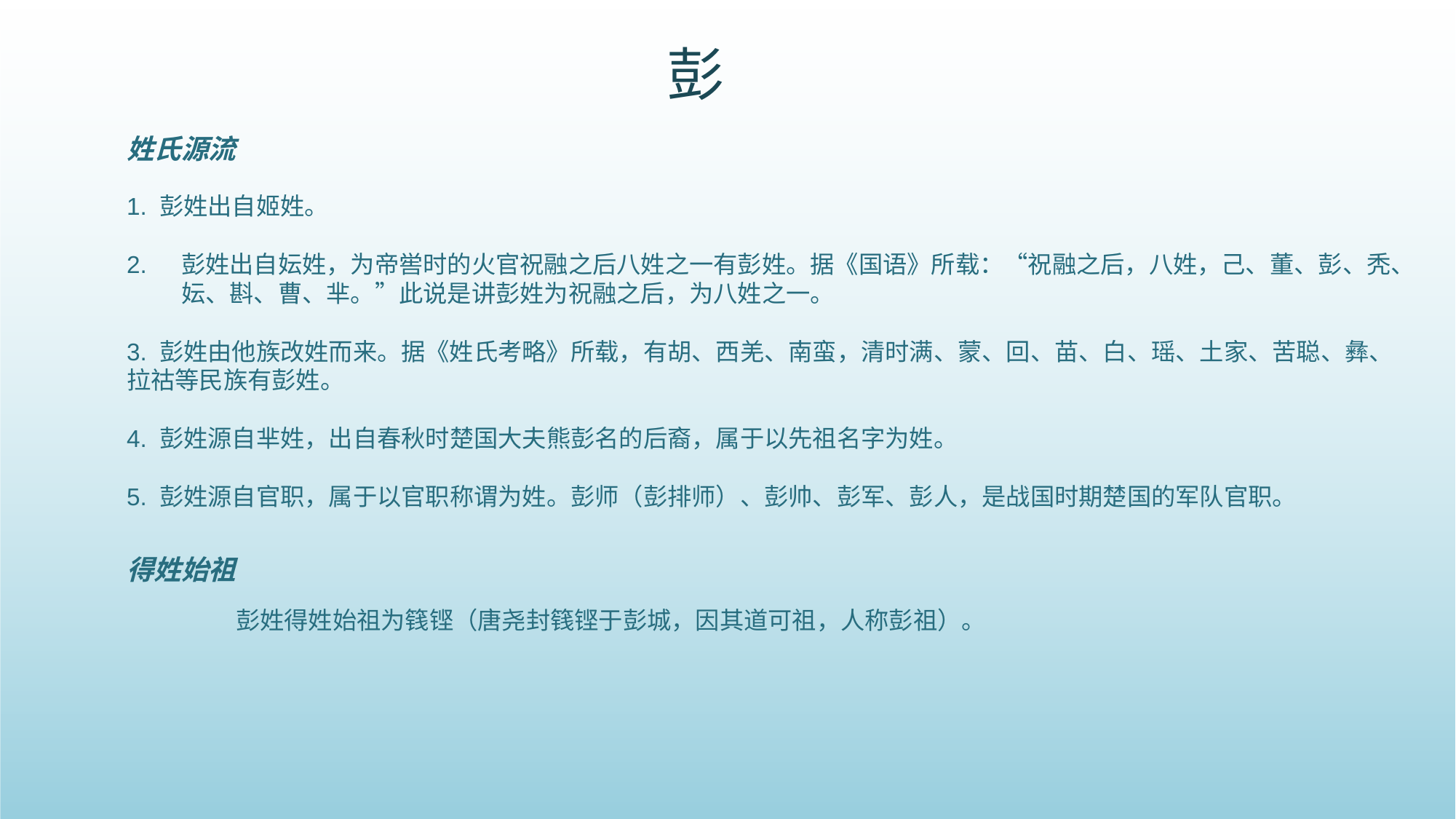

# 彭
姓氏源流

1. 彭姓出自姬姓。

彭姓出自妘姓，为帝喾时的火官祝融之后八姓之一有彭姓。据《国语》所载：“祝融之后，八姓，己、董、彭、秃、妘、斟、曹、芈。”此说是讲彭姓为祝融之后，为八姓之一。

3. 彭姓由他族改姓而来。据《姓氏考略》所载，有胡、西羌、南蛮，清时满、蒙、回、苗、白、瑶、土家、苦聪、彝、拉祜等民族有彭姓。

4. 彭姓源自芈姓，出自春秋时楚国大夫熊彭名的后裔，属于以先祖名字为姓。

5. 彭姓源自官职，属于以官职称谓为姓。彭师（彭排师）、彭帅、彭军、彭人，是战国时期楚国的军队官职。

得姓始祖
	彭姓得姓始祖为篯铿（唐尧封篯铿于彭城，因其道可祖，人称彭祖）。